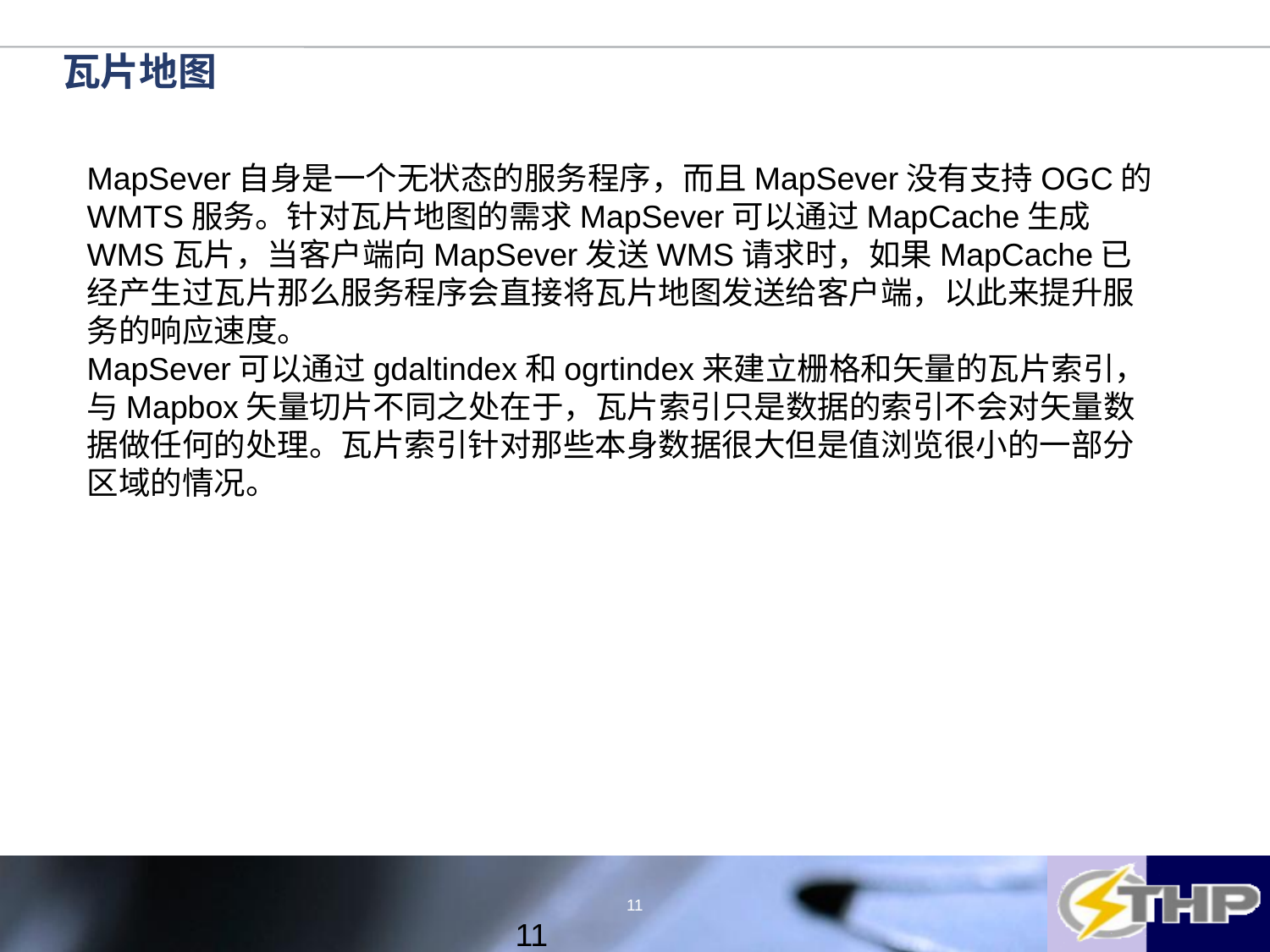

瓦片地图
MapSever自身是一个无状态的服务程序，而且MapSever没有支持OGC的WMTS服务。针对瓦片地图的需求MapSever可以通过MapCache生成WMS瓦片，当客户端向MapSever发送WMS请求时，如果MapCache已经产生过瓦片那么服务程序会直接将瓦片地图发送给客户端，以此来提升服务的响应速度。
MapSever可以通过gdaltindex和ogrtindex来建立栅格和矢量的瓦片索引，与Mapbox矢量切片不同之处在于，瓦片索引只是数据的索引不会对矢量数据做任何的处理。瓦片索引针对那些本身数据很大但是值浏览很小的一部分区域的情况。
11